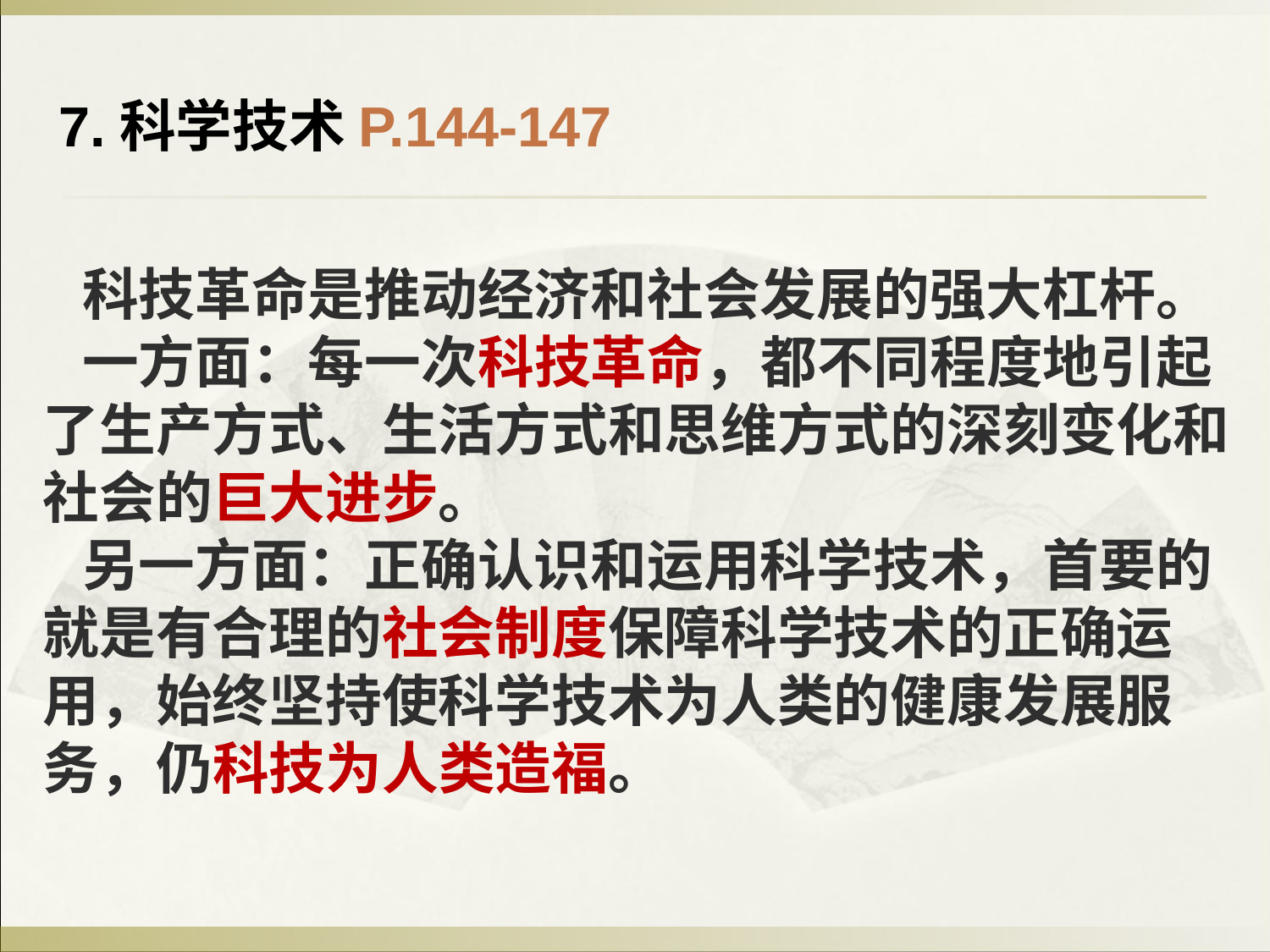

7.科学技术P.144-147
  科技革命是推动经济和社会发展的强大杠杆。
  一方面：每一次科技革命，都不同程度地引起了生产方式、生活方式和思维方式的深刻变化和社会的巨大进步。
  另一方面：正确认识和运用科学技术，首要的就是有合理的社会制度保障科学技术的正确运用，始终坚持使科学技术为人类的健康发展服务，仍科技为人类造福。